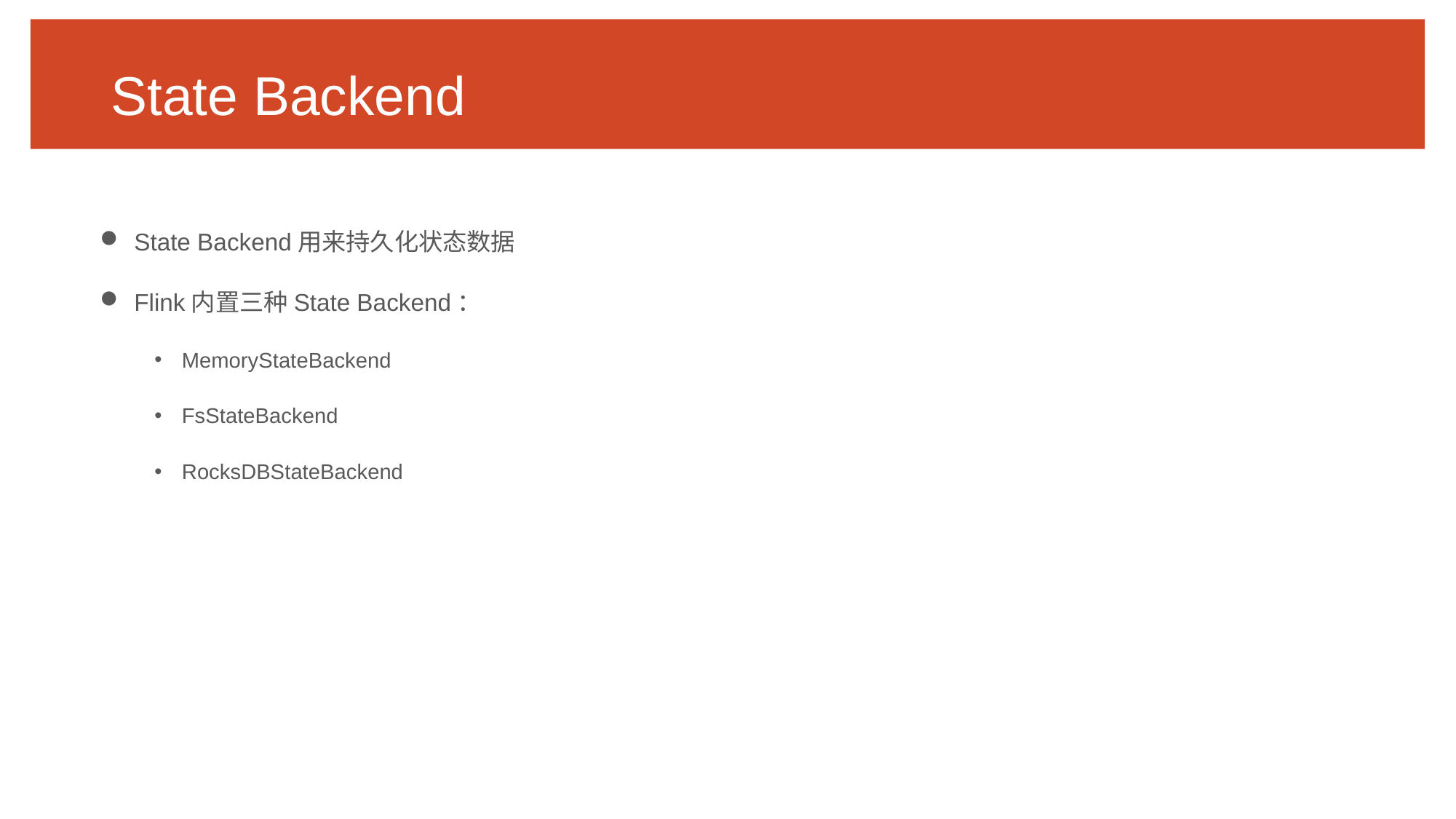

# State Backend
State Backend用来持久化状态数据
Flink内置三种State Backend：
MemoryStateBackend
FsStateBackend
RocksDBStateBackend